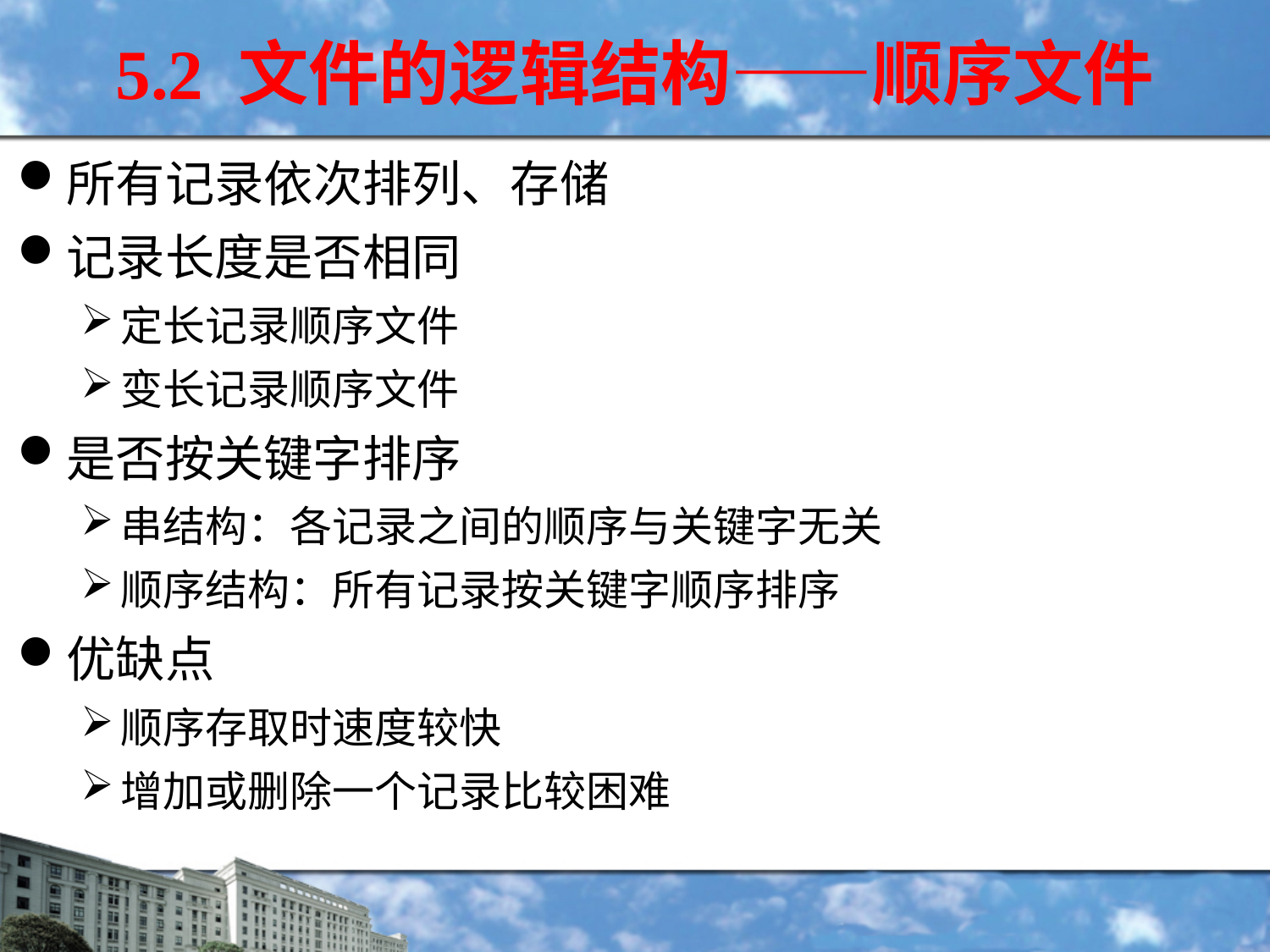

5.2 文件的逻辑结构——顺序文件
所有记录依次排列、存储
记录长度是否相同
定长记录顺序文件
变长记录顺序文件
是否按关键字排序
串结构：各记录之间的顺序与关键字无关
顺序结构：所有记录按关键字顺序排序
优缺点
顺序存取时速度较快
增加或删除一个记录比较困难